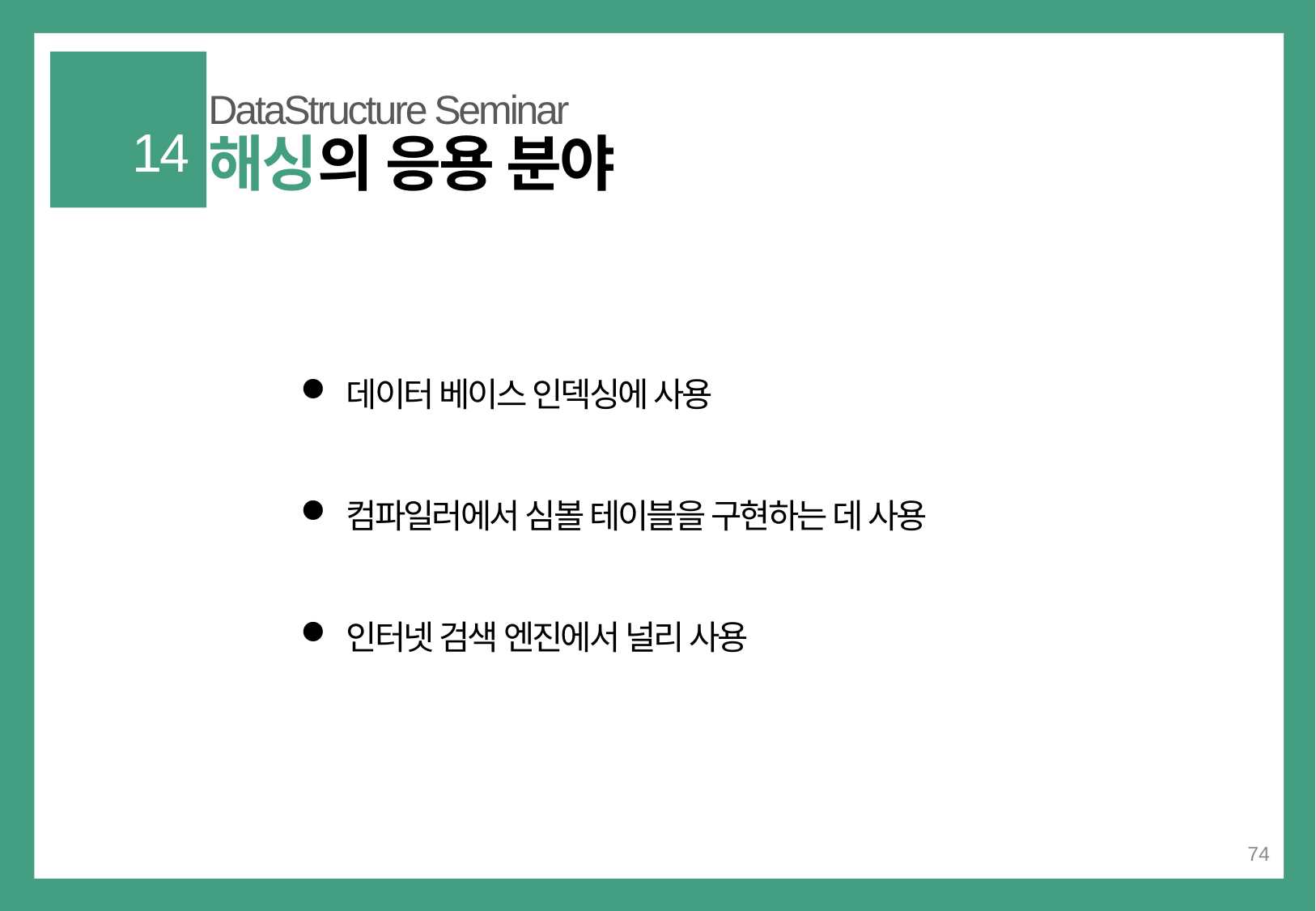

키(key) : 사전의 단어처럼 항목과 항목을 구별시켜주는 것
값(value) : 단어의 설명에 해당한다.

DataStructure Seminar
14
해싱의 응용 분야
데이터 베이스 인덱싱에 사용

컴파일러에서 심볼 테이블을 구현하는 데 사용

인터넷 검색 엔진에서 널리 사용
74